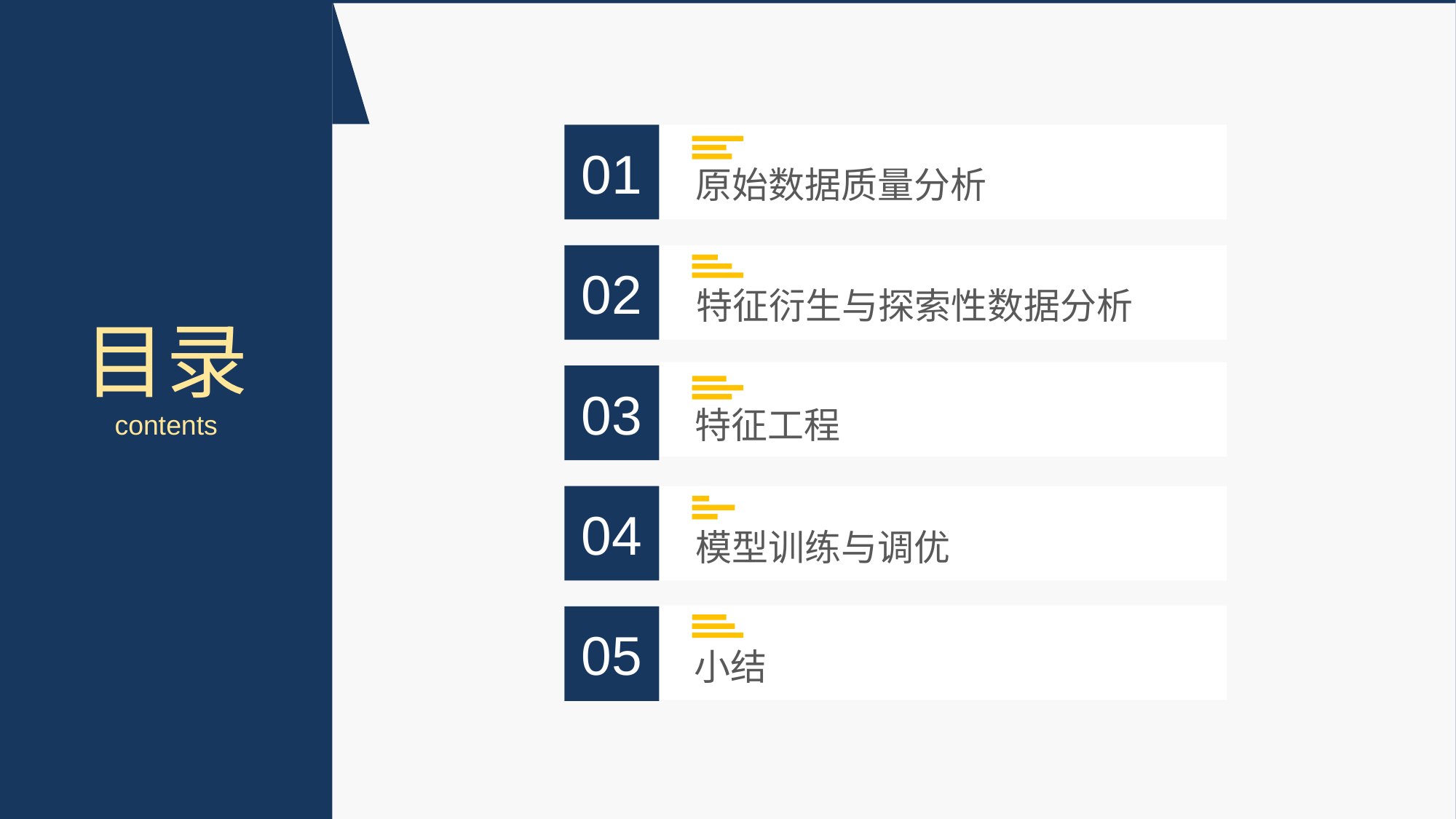

01

原始数据质量分析
02

特征衍生与探索性数据分析
目录
contents

03

特征工程
04

模型训练与调优

05

小结